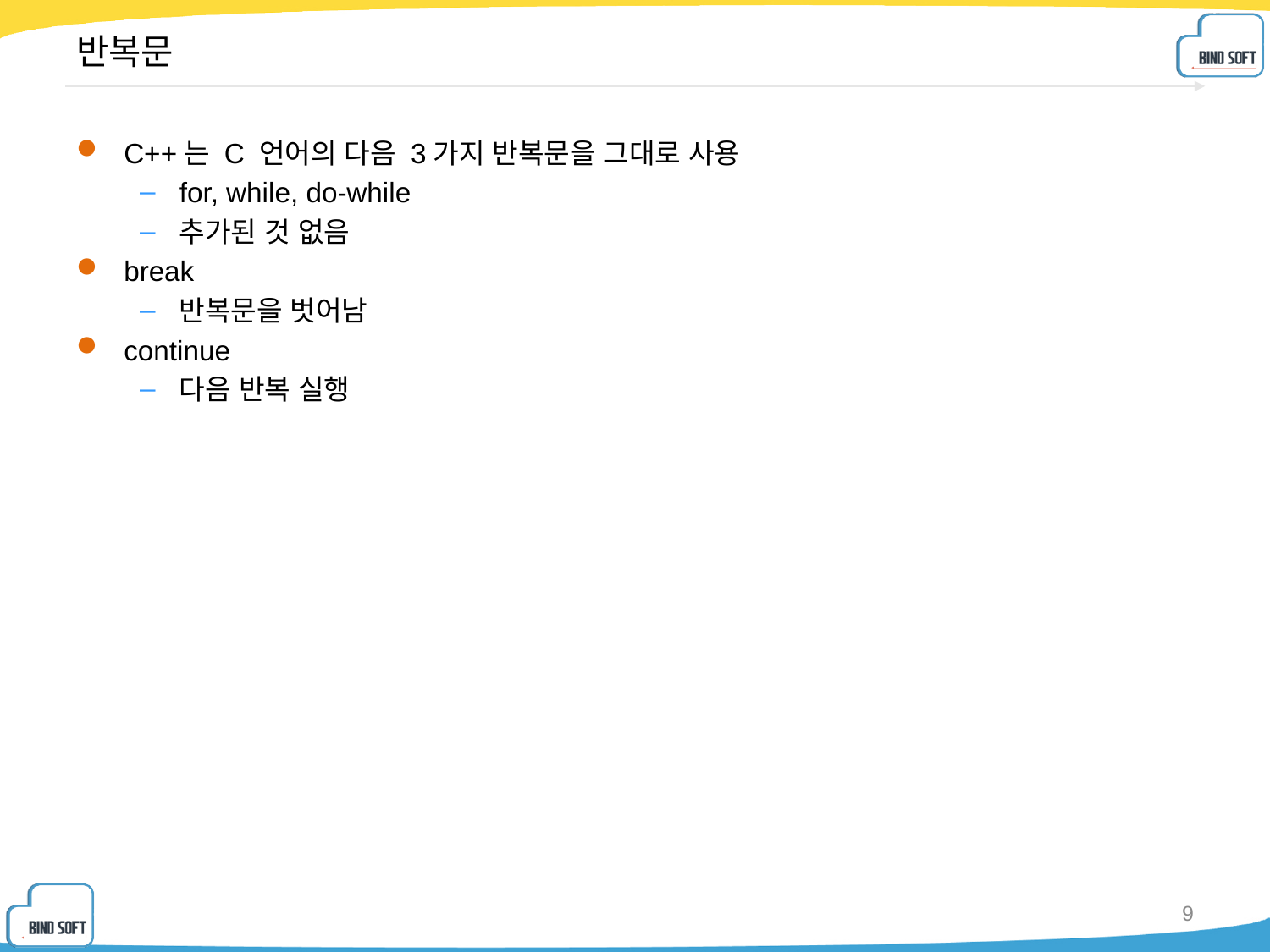

# 반복문
C++는 C 언어의 다음 3가지 반복문을 그대로 사용
for, while, do-while
추가된 것 없음
break
반복문을 벗어남
continue
다음 반복 실행
9